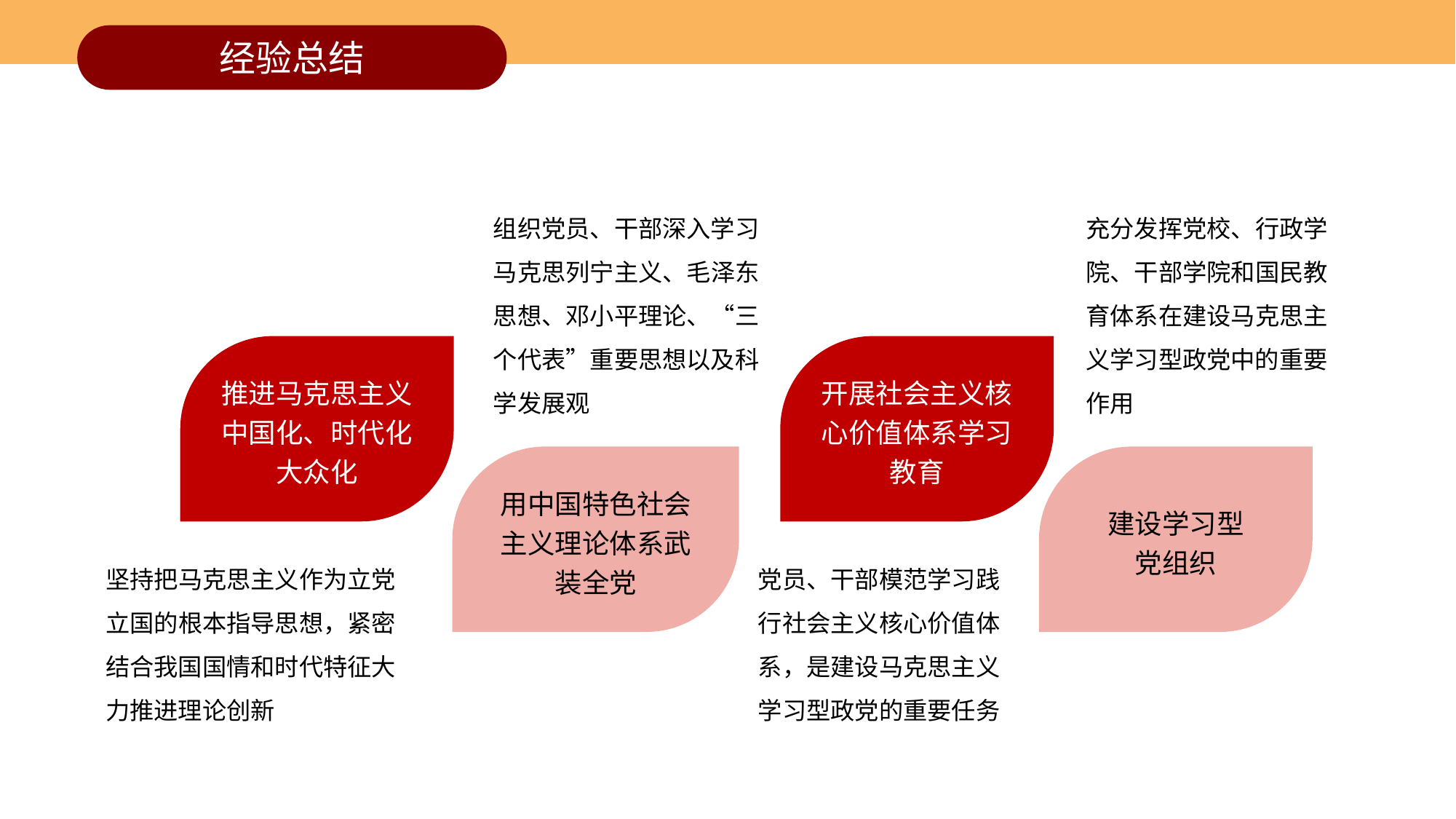

经验总结
组织党员、干部深入学习马克思列宁主义、毛泽东思想、邓小平理论、“三个代表”重要思想以及科学发展观
充分发挥党校、行政学院、干部学院和国民教育体系在建设马克思主义学习型政党中的重要作用
推进马克思主义中国化、时代化
大众化
用中国特色社会主义理论体系武装全党
开展社会主义核心价值体系学习教育
建设学习型
党组织
坚持把马克思主义作为立党立国的根本指导思想，紧密结合我国国情和时代特征大力推进理论创新
党员、干部模范学习践行社会主义核心价值体系，是建设马克思主义学习型政党的重要任务